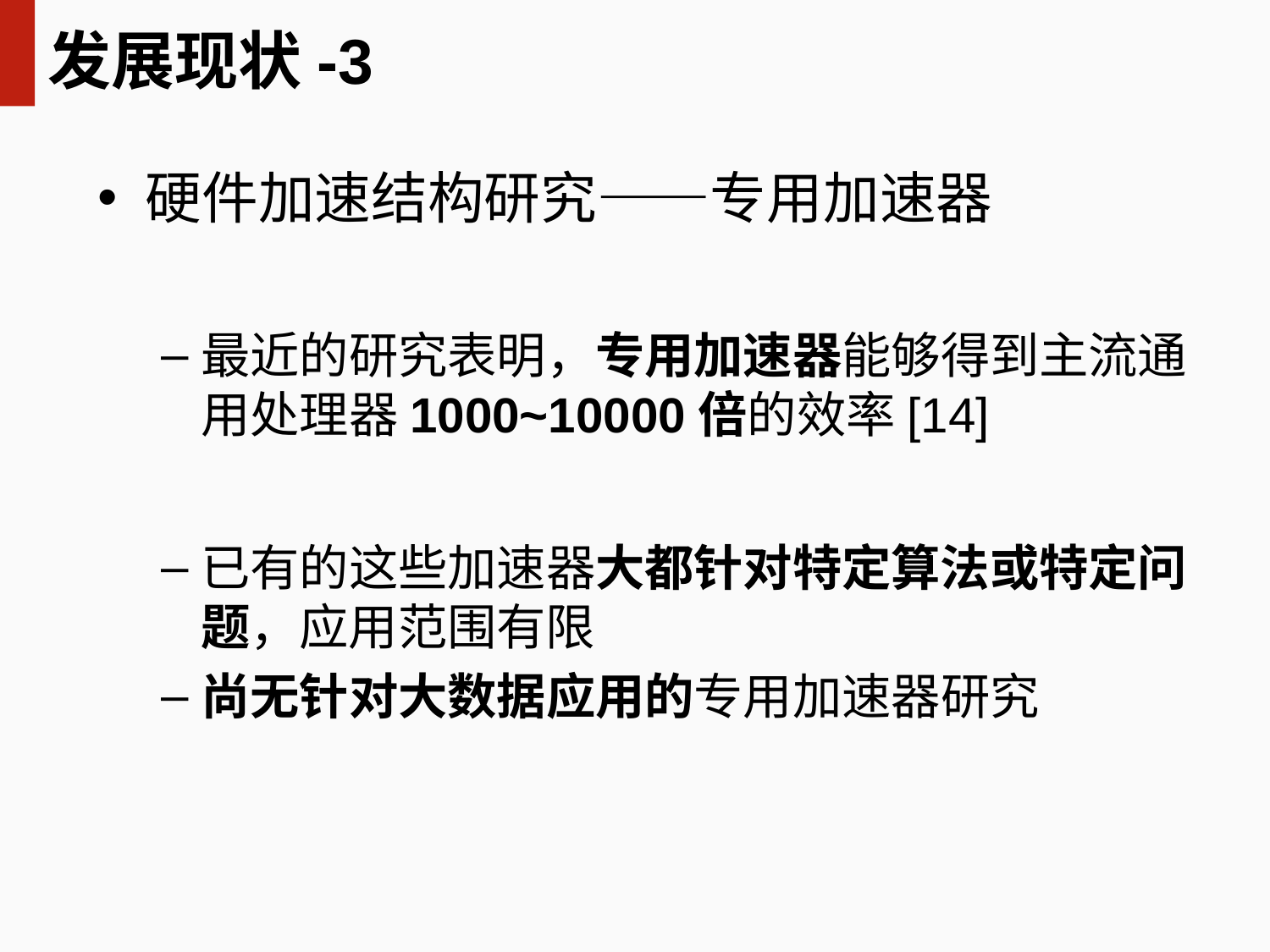

# 发展现状-3
硬件加速结构研究——专用加速器

最近的研究表明，专用加速器能够得到主流通用处理器1000~10000倍的效率[14]

已有的这些加速器大都针对特定算法或特定问题，应用范围有限
尚无针对大数据应用的专用加速器研究